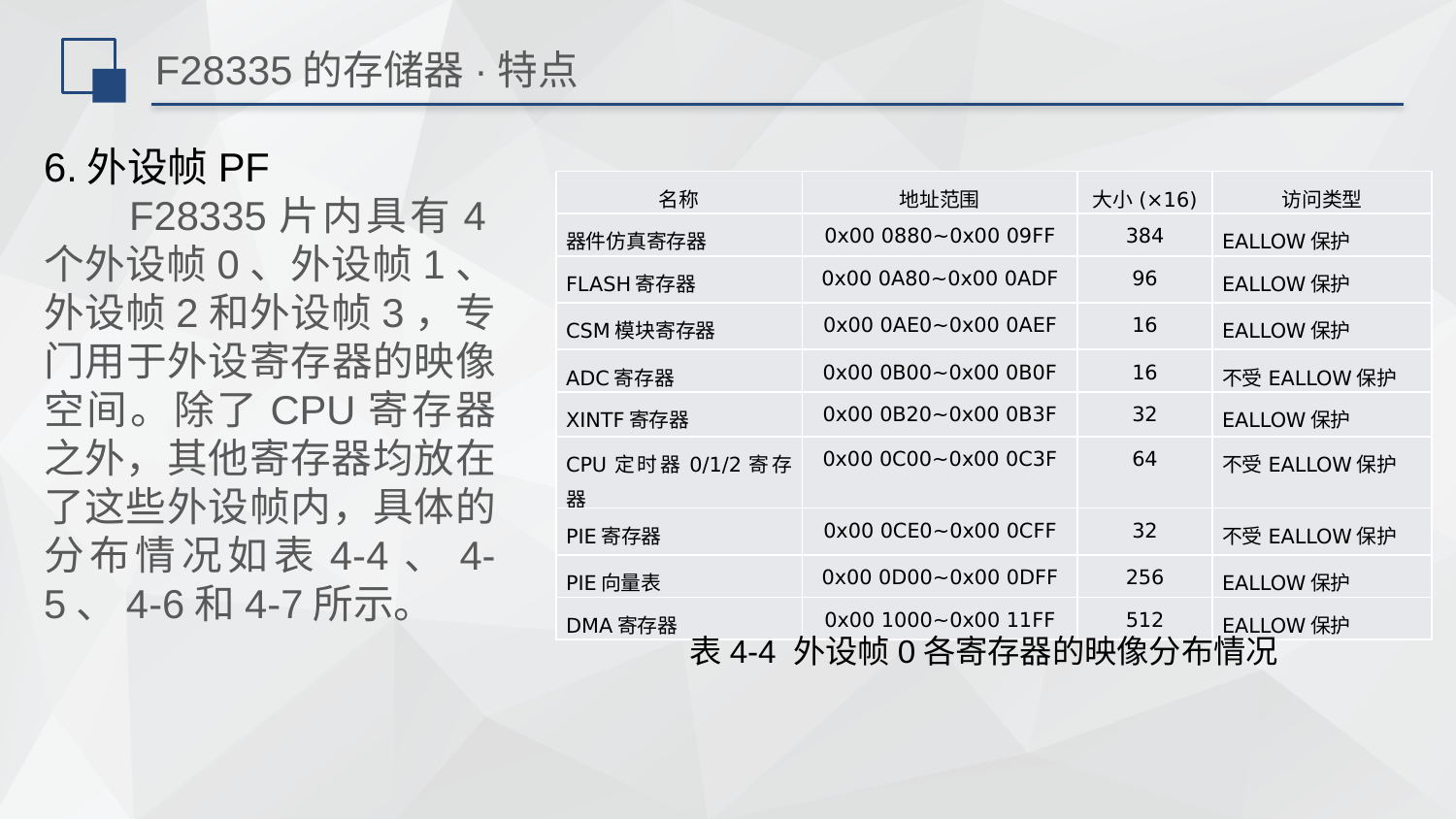

# F28335的存储器·特点
6.外设帧PF
      F28335片内具有4个外设帧0、外设帧1、外设帧2和外设帧3，专门用于外设寄存器的映像空间。除了CPU寄存器之外，其他寄存器均放在了这些外设帧内，具体的分布情况如表4-4、4-5、4-6和4-7所示。
| 名称 | 地址范围 | 大小(×16) | 访问类型 |
| --- | --- | --- | --- |
| 器件仿真寄存器 | 0x00 0880~0x00 09FF | 384 | EALLOW保护 |
| FLASH寄存器 | 0x00 0A80~0x00 0ADF | 96 | EALLOW保护 |
| CSM模块寄存器 | 0x00 0AE0~0x00 0AEF | 16 | EALLOW保护 |
| ADC寄存器 | 0x00 0B00~0x00 0B0F | 16 | 不受EALLOW保护 |
| XINTF寄存器 | 0x00 0B20~0x00 0B3F | 32 | EALLOW保护 |
| CPU定时器0/1/2寄存器 | 0x00 0C00~0x00 0C3F | 64 | 不受EALLOW保护 |
| PIE寄存器 | 0x00 0CE0~0x00 0CFF | 32 | 不受EALLOW保护 |
| PIE向量表 | 0x00 0D00~0x00 0DFF | 256 | EALLOW保护 |
| DMA寄存器 | 0x00 1000~0x00 11FF | 512 | EALLOW保护 |
表4-4 外设帧0各寄存器的映像分布情况